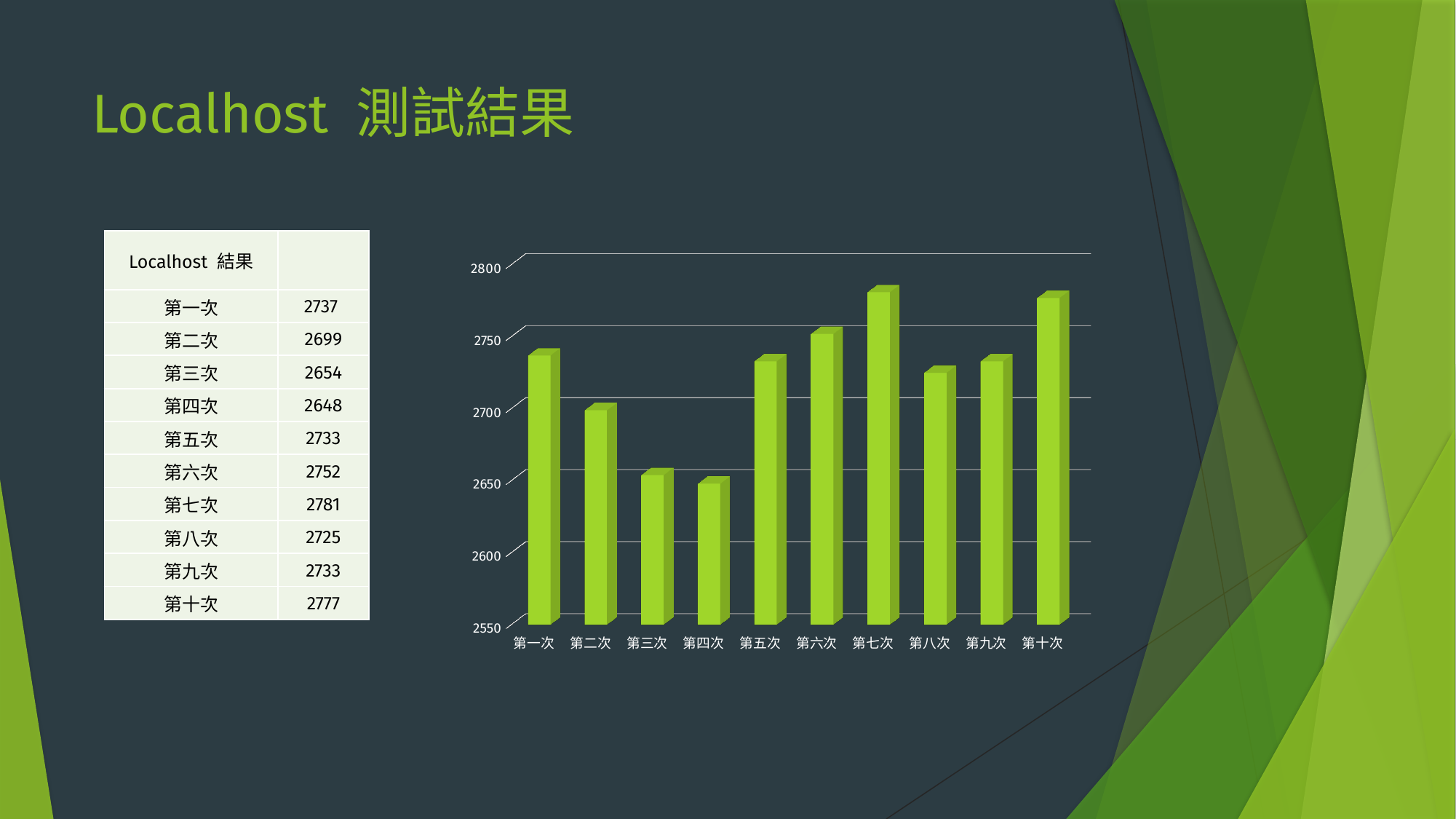

# Localhost 測試結果
| Localhost 結果 |  |
| --- | --- |
| 第一次 | 2737 |
| 第二次 | 2699 |
| 第三次 | 2654 |
| 第四次 | 2648 |
| 第五次 | 2733 |
| 第六次 | 2752 |
| 第七次 | 2781 |
| 第八次 | 2725 |
| 第九次 | 2733 |
| 第十次 | 2777 |

[unsupported chart]